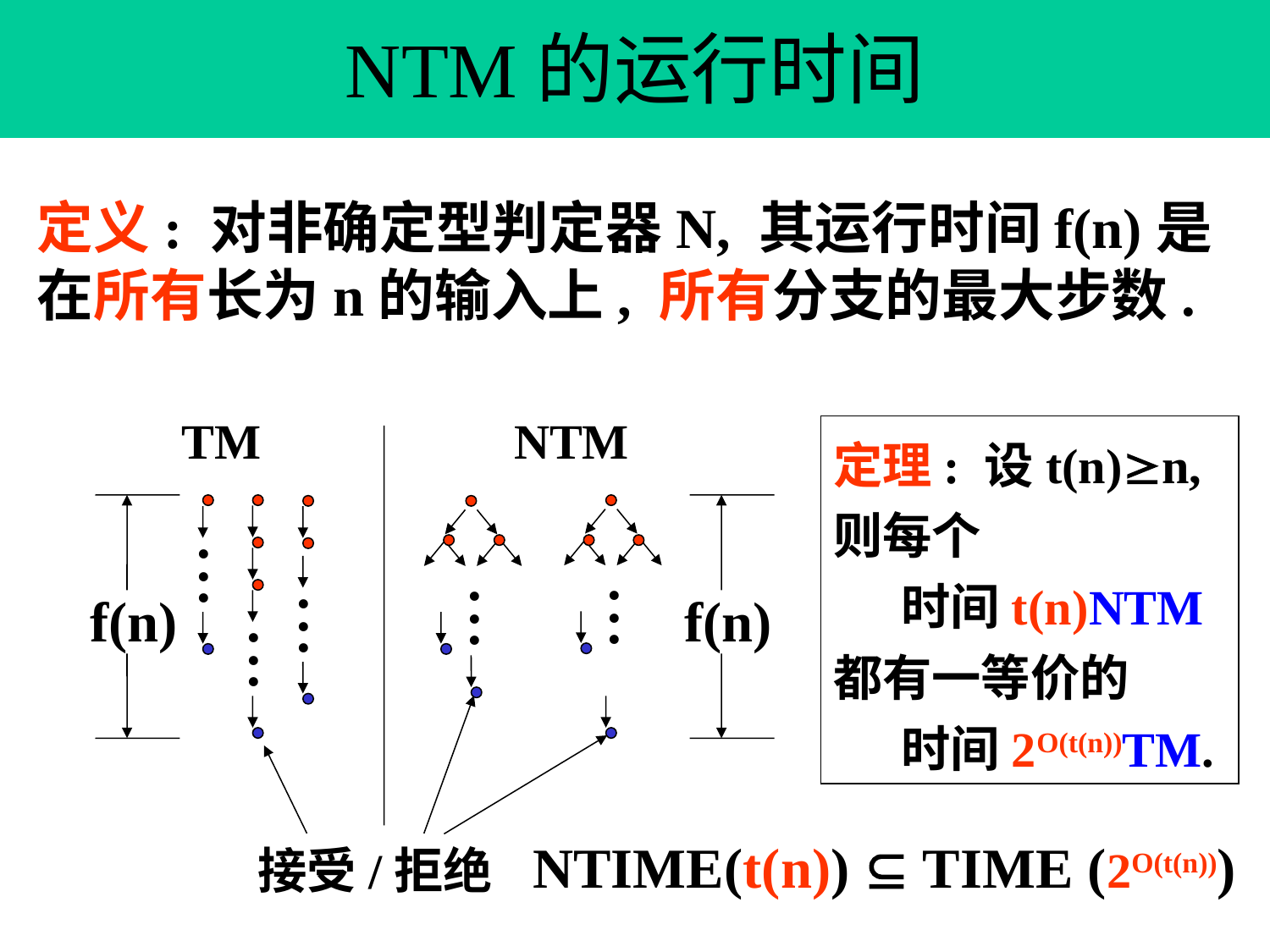

# NTM的运行时间
定义: 对非确定型判定器N, 其运行时间f(n)是
在所有长为n的输入上, 所有分支的最大步数.
TM
NTM

.

.

.

.

.
.

.
.
.
f(n)
.

f(n)
.
.
.

.

.

接受/拒绝
定理: 设t(n)≥n,
则每个
     时间t(n)NTM
都有一等价的
     时间2O(t(n))TM.
NTIME(t(n)) ⊆ TIME (2O(t(n)))